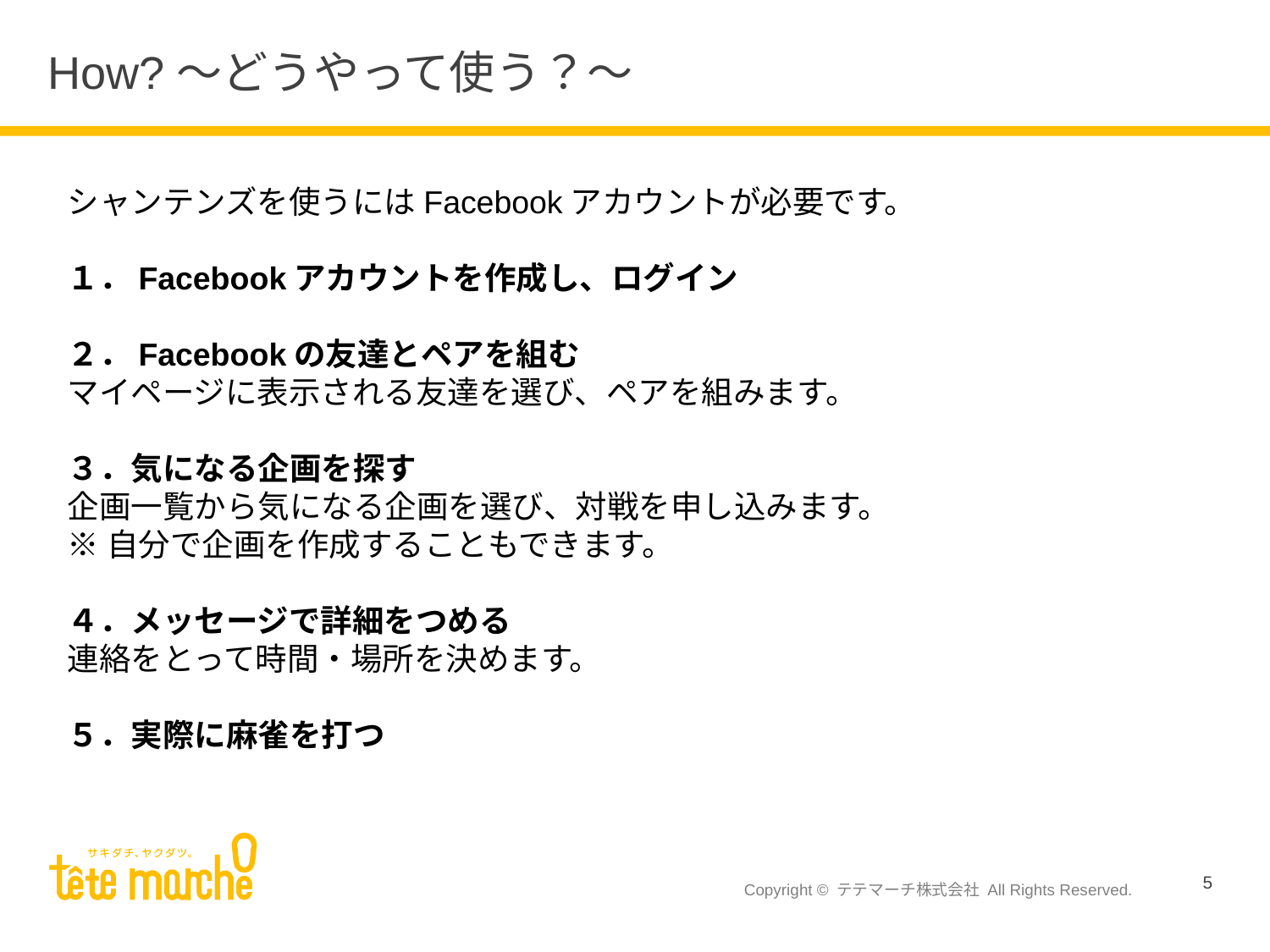

# How?～どうやって使う？～
シャンテンズを使うにはFacebookアカウントが必要です。

１．Facebookアカウントを作成し、ログイン

２．Facebookの友達とペアを組む
マイページに表示される友達を選び、ペアを組みます。

３．気になる企画を探す
企画一覧から気になる企画を選び、対戦を申し込みます。
※自分で企画を作成することもできます。

４．メッセージで詳細をつめる
連絡をとって時間・場所を決めます。

５．実際に麻雀を打つ
5